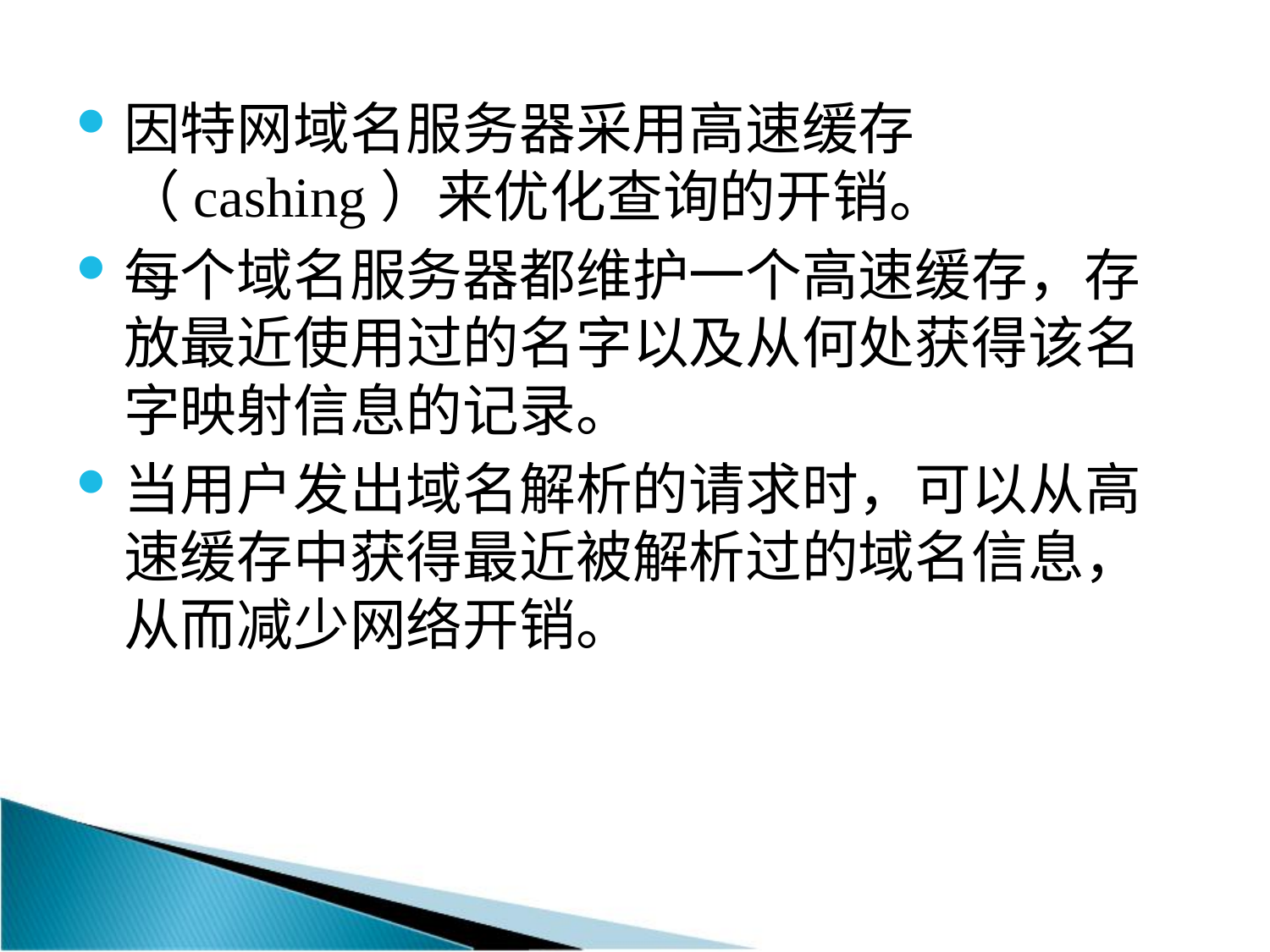

因特网域名服务器采用高速缓存（cashing）来优化查询的开销。
每个域名服务器都维护一个高速缓存，存放最近使用过的名字以及从何处获得该名字映射信息的记录。
当用户发出域名解析的请求时，可以从高速缓存中获得最近被解析过的域名信息，从而减少网络开销。